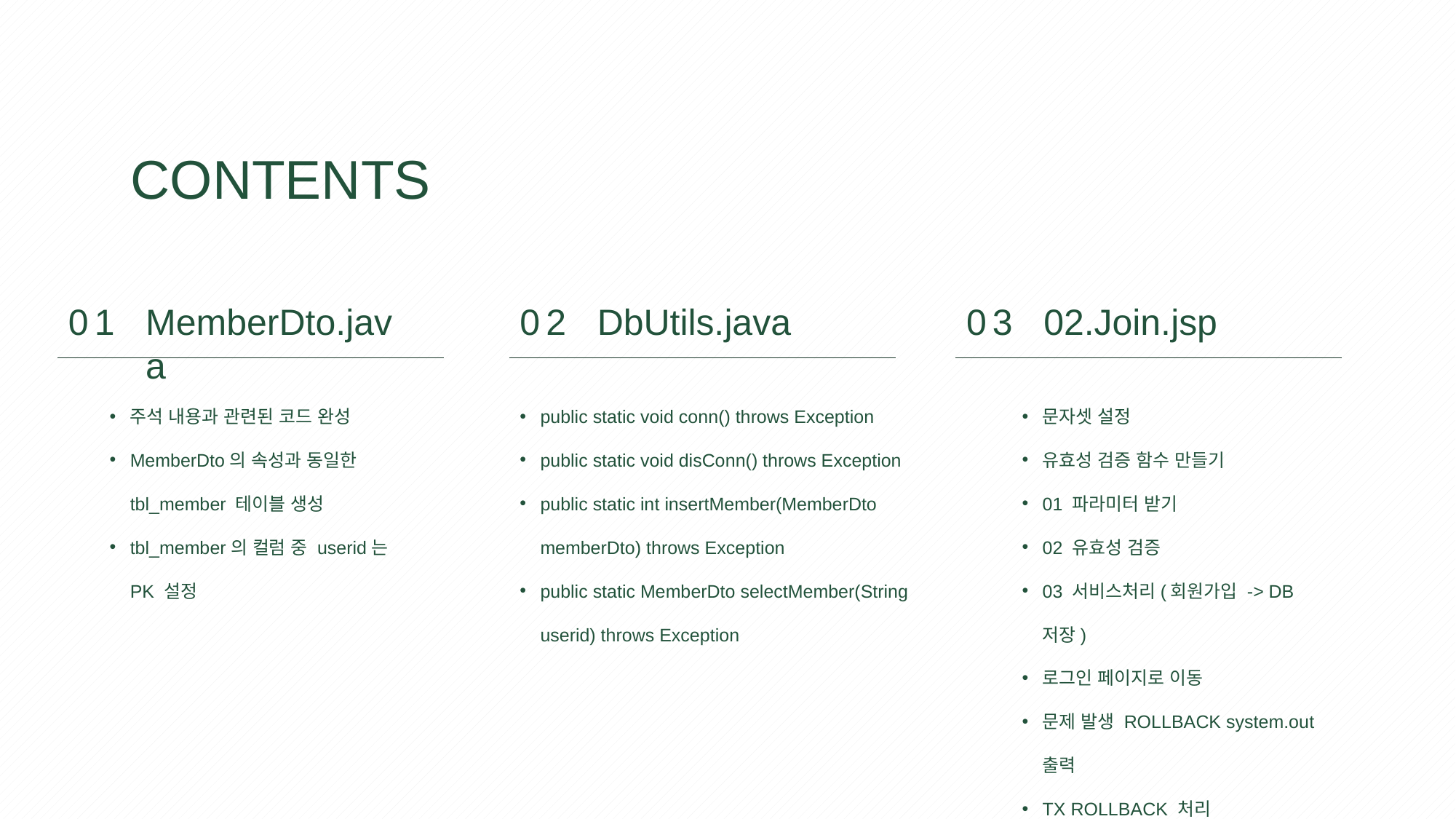

CONTENTS
0 1
MemberDto.java
0 2
DbUtils.java
0 3
02.Join.jsp
주석 내용과 관련된 코드 완성
MemberDto의 속성과 동일한 tbl_member 테이블 생성
tbl_member의 컬럼 중 userid는 PK 설정
public static void conn() throws Exception
public static void disConn() throws Exception
public static int insertMember(MemberDto memberDto) throws Exception
public static MemberDto selectMember(String userid) throws Exception
문자셋 설정
유효성 검증 함수 만들기
01 파라미터 받기
02 유효성 검증
03 서비스처리(회원가입 -> DB저장)
로그인 페이지로 이동
문제 발생 ROLLBACK system.out 출력
TX ROLLBACK 처리